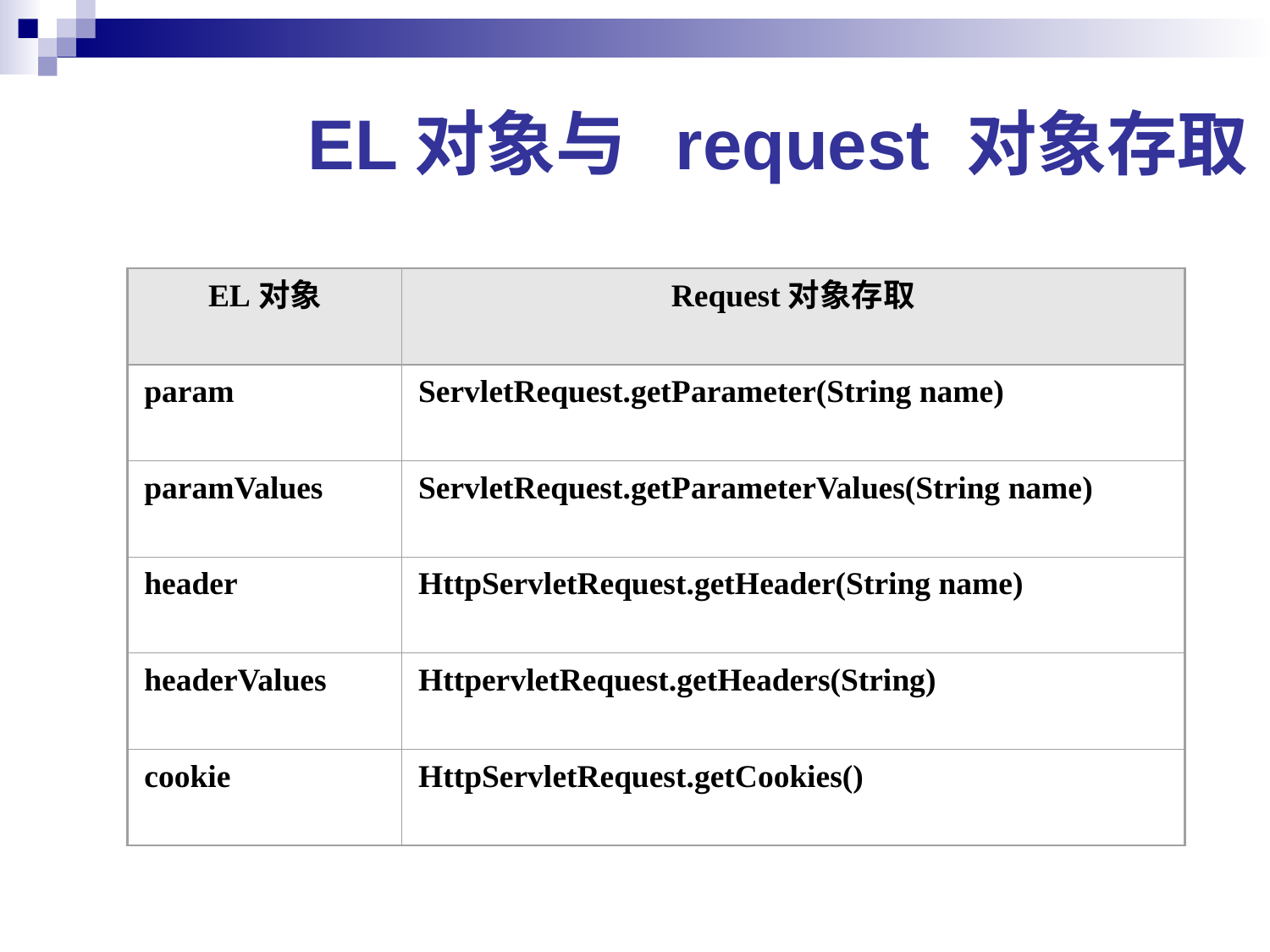

EL对象与  request 对象存取

EL对象

Request对象存取

param

ServletRequest.getParameter(String name)

paramValues

ServletRequest.getParameterValues(String name)

header

HttpServletRequest.getHeader(String name)

headerValues

HttpervletRequest.getHeaders(String)

cookie

HttpServletRequest.getCookies()

18